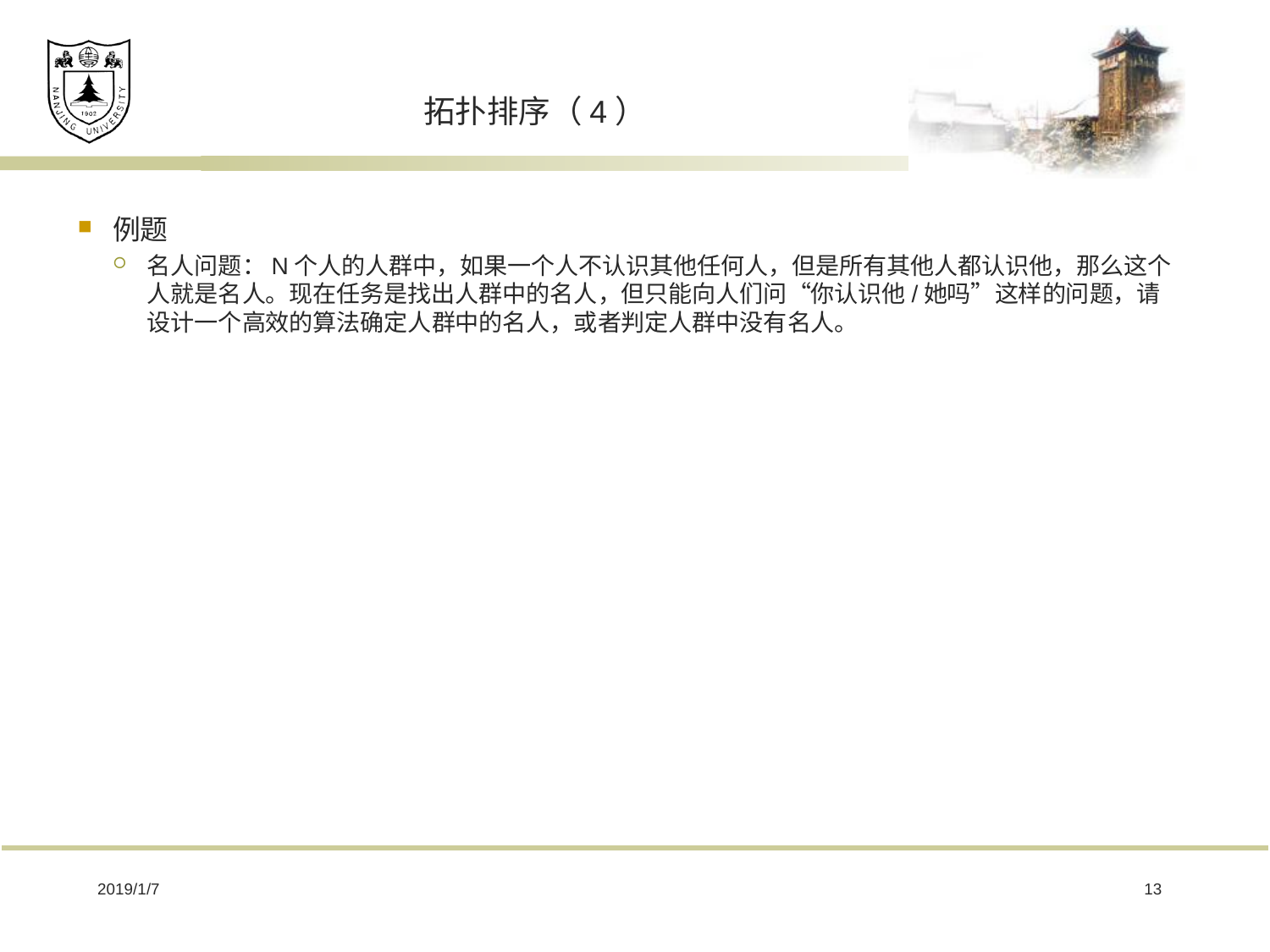

# 拓扑排序（4）
例题
名人问题：N个人的人群中，如果一个人不认识其他任何人，但是所有其他人都认识他，那么这个人就是名人。现在任务是找出人群中的名人，但只能向人们问“你认识他/她吗”这样的问题，请设计一个高效的算法确定人群中的名人，或者判定人群中没有名人。
2019/1/7
13